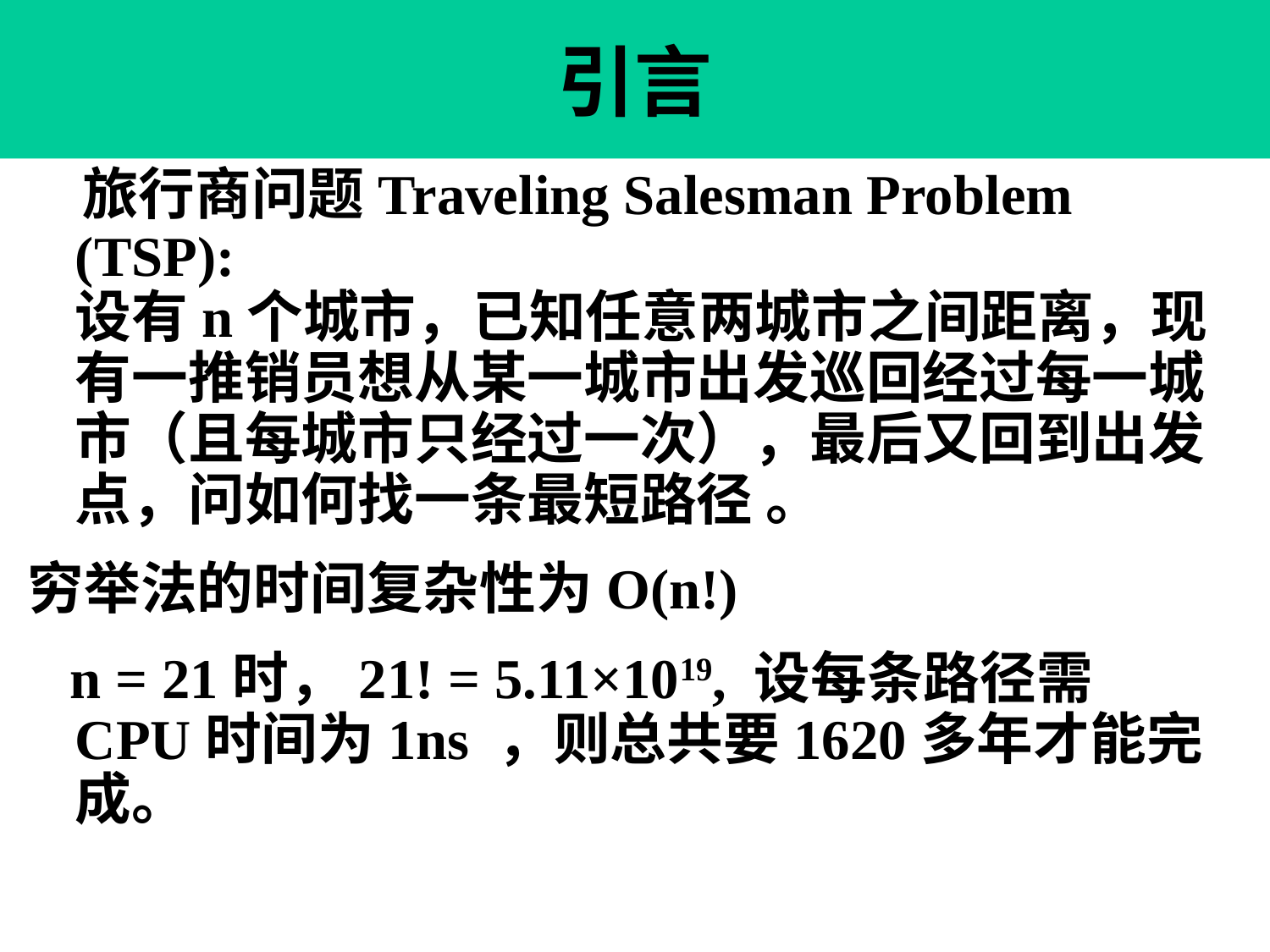

2 of 15
# 引言
   旅行商问题Traveling Salesman Problem (TSP):
设有n个城市，已知任意两城市之间距离，现有一推销员想从某一城市出发巡回经过每一城市（且每城市只经过一次），最后又回到出发点，问如何找一条最短路径 。
穷举法的时间复杂性为O(n!)
   n = 21时，21! = 5.11×1019, 设每条路径需CPU时间为1ns ，则总共要1620多年才能完成。